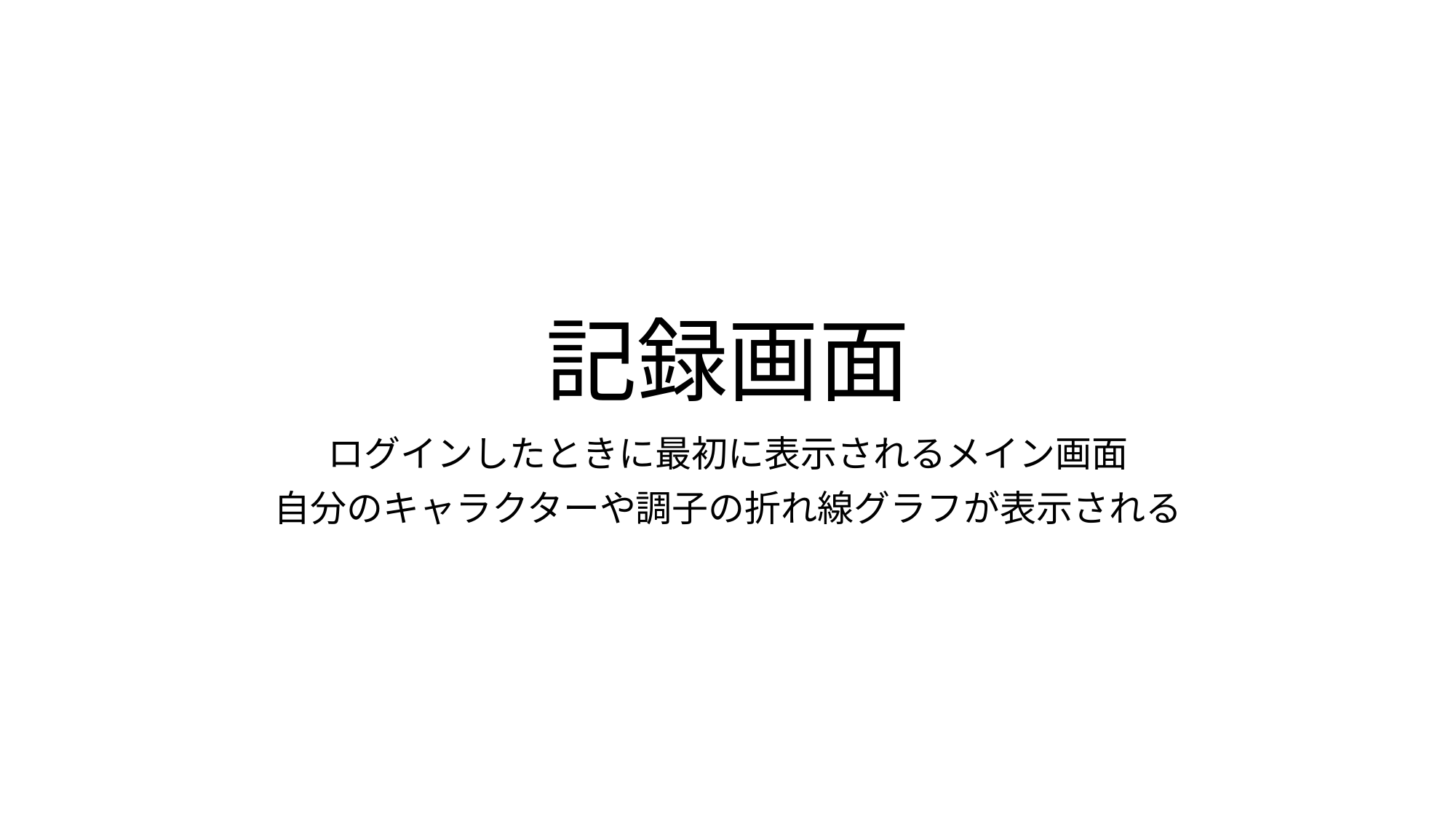

# 記録画面
ログインしたときに最初に表示されるメイン画面
自分のキャラクターや調子の折れ線グラフが表示される